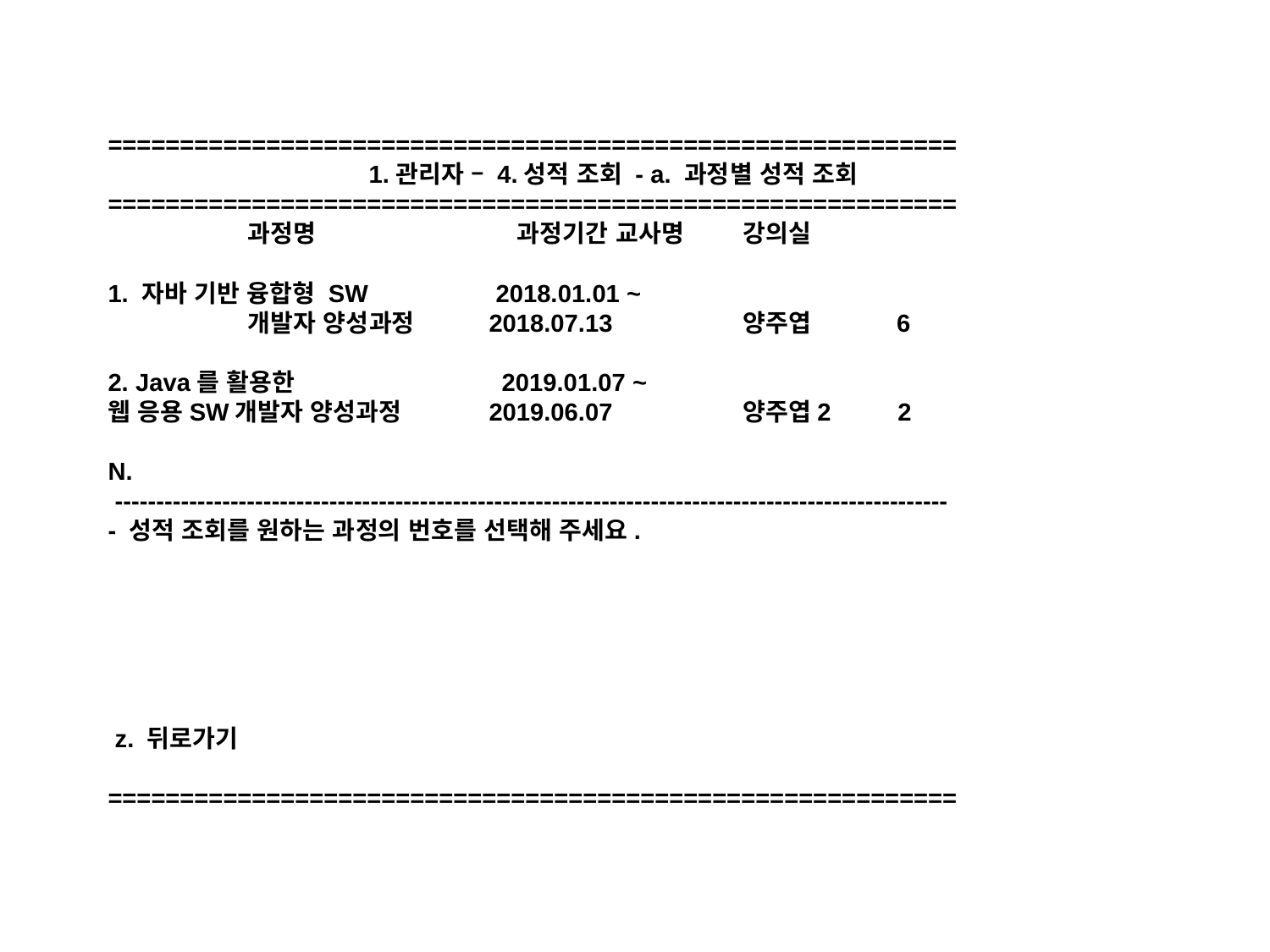

# =========================================================== 1.관리자 – 4.성적 조회 - a. 과정별 성적 조회 =========================================================== 과정명		    과정기간	교사명	강의실 1. 자바 기반 융합형 SW	 2018.01.01 ~ 개발자 양성과정	2018.07.13 	양주엽	   6 2. Java를 활용한 		 2019.01.07 ~ 웹 응용SW개발자 양성과정 	2019.06.07 	양주엽2	    2 N. ----------------------------------------------------------------------------------------------------- - 성적 조회를 원하는 과정의 번호를 선택해 주세요. z. 뒤로가기 ===========================================================